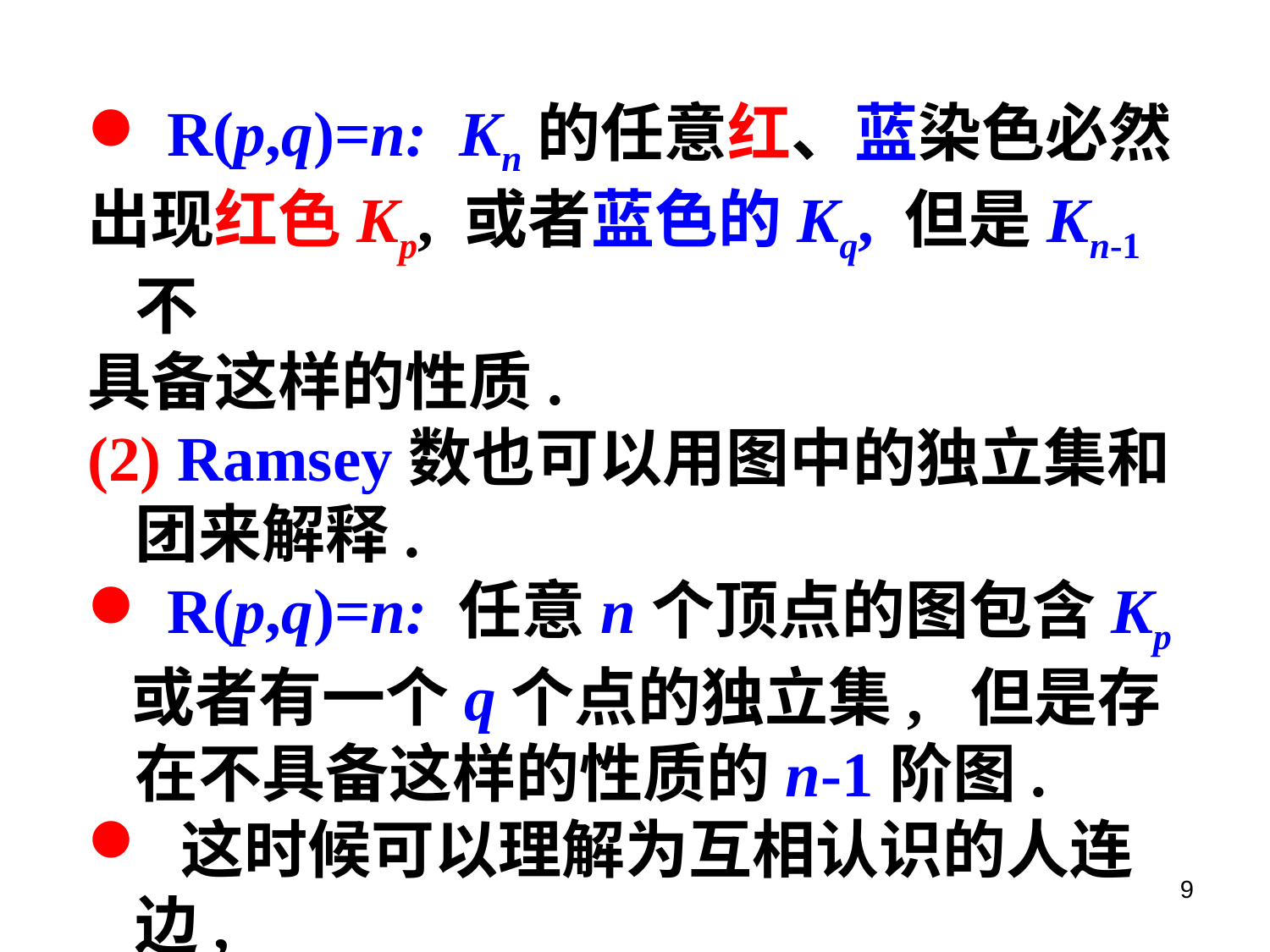

R(p,q)=n:  Kn的任意红、蓝染色必然
出现红色Kp, 或者蓝色的Kq, 但是Kn-1不
具备这样的性质.
(2) Ramsey数也可以用图中的独立集和团来解释.
 R(p,q)=n: 任意n个顶点的图包含Kp
  或者有一个q个点的独立集,  但是存在不具备这样的性质的n-1阶图.
 这时候可以理解为互相认识的人连边,
 互相不认识的不连边.
9